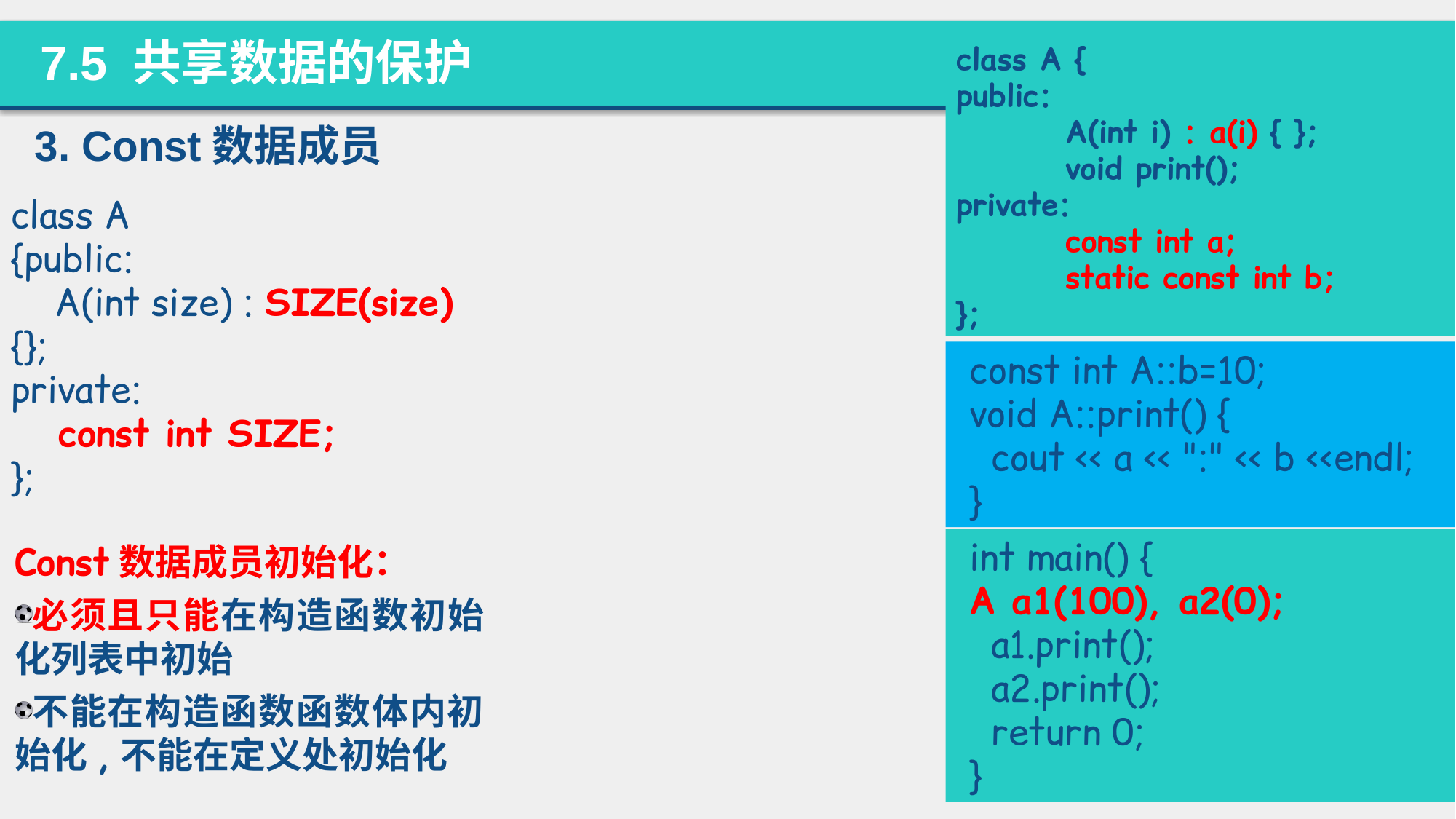

7.5 共享数据的保护
class A {
public:
	A(int i) : a(i) { };
	void print();
private:
	const int a;
	static const int b;
};
3. Const数据成员
class A
{public:
    A(int size) : SIZE(size) {};
private:
   const int SIZE;
};
const int A::b=10;
void A::print() {
  cout << a << ":" << b <<endl;
}
int main() {
A a1(100), a2(0);
  a1.print();
  a2.print();
  return 0;
}
Const数据成员初始化：
必须且只能在构造函数初始化列表中初始
不能在构造函数函数体内初始化,不能在定义处初始化